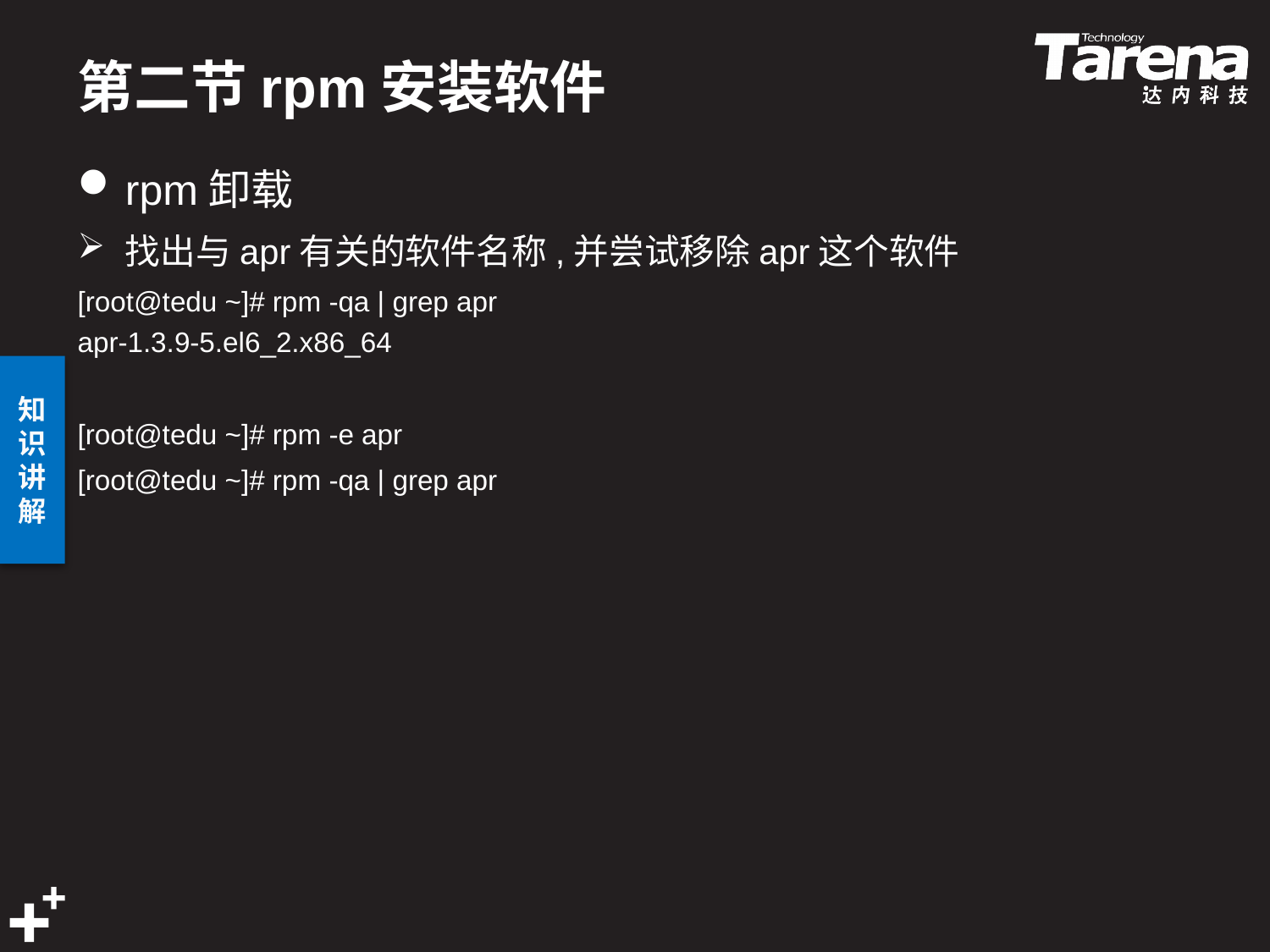

# 第二节rpm安装软件
rpm卸载
找出与apr有关的软件名称,并尝试移除apr这个软件
[root@tedu ~]# rpm -qa | grep apr
apr-1.3.9-5.el6_2.x86_64

[root@tedu ~]# rpm -e apr
[root@tedu ~]# rpm -qa | grep apr